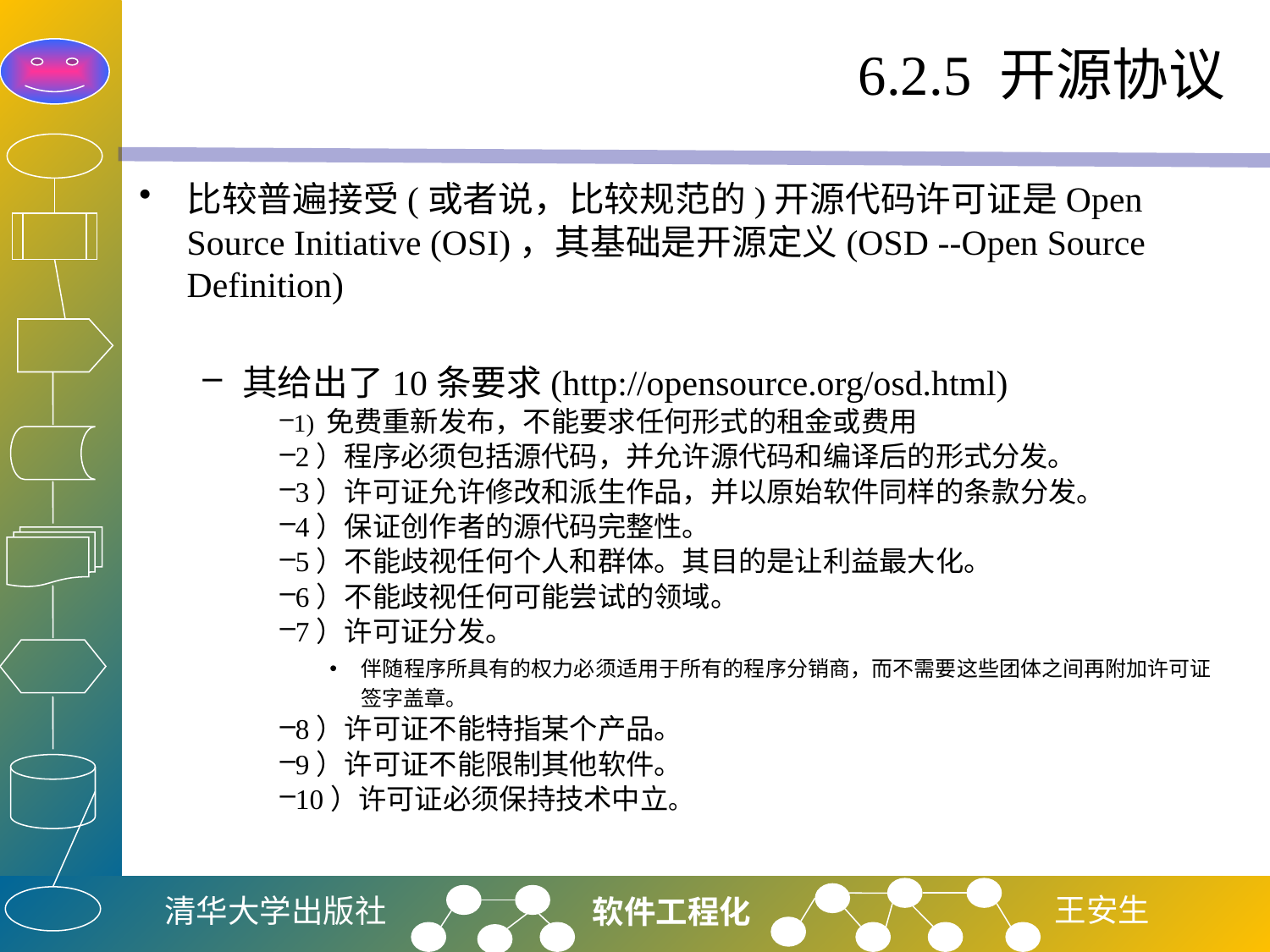

# 6.2.5 开源协议
比较普遍接受(或者说，比较规范的)开源代码许可证是Open Source Initiative (OSI)，其基础是开源定义(OSD --Open Source Definition)

其给出了10条要求(http://opensource.org/osd.html)
1) 免费重新发布，不能要求任何形式的租金或费用
2）程序必须包括源代码，并允许源代码和编译后的形式分发。
3）许可证允许修改和派生作品，并以原始软件同样的条款分发。
4）保证创作者的源代码完整性。
5）不能歧视任何个人和群体。其目的是让利益最大化。
6）不能歧视任何可能尝试的领域。
7）许可证分发。
伴随程序所具有的权力必须适用于所有的程序分销商，而不需要这些团体之间再附加许可证签字盖章。
8）许可证不能特指某个产品。
9）许可证不能限制其他软件。
10）许可证必须保持技术中立。